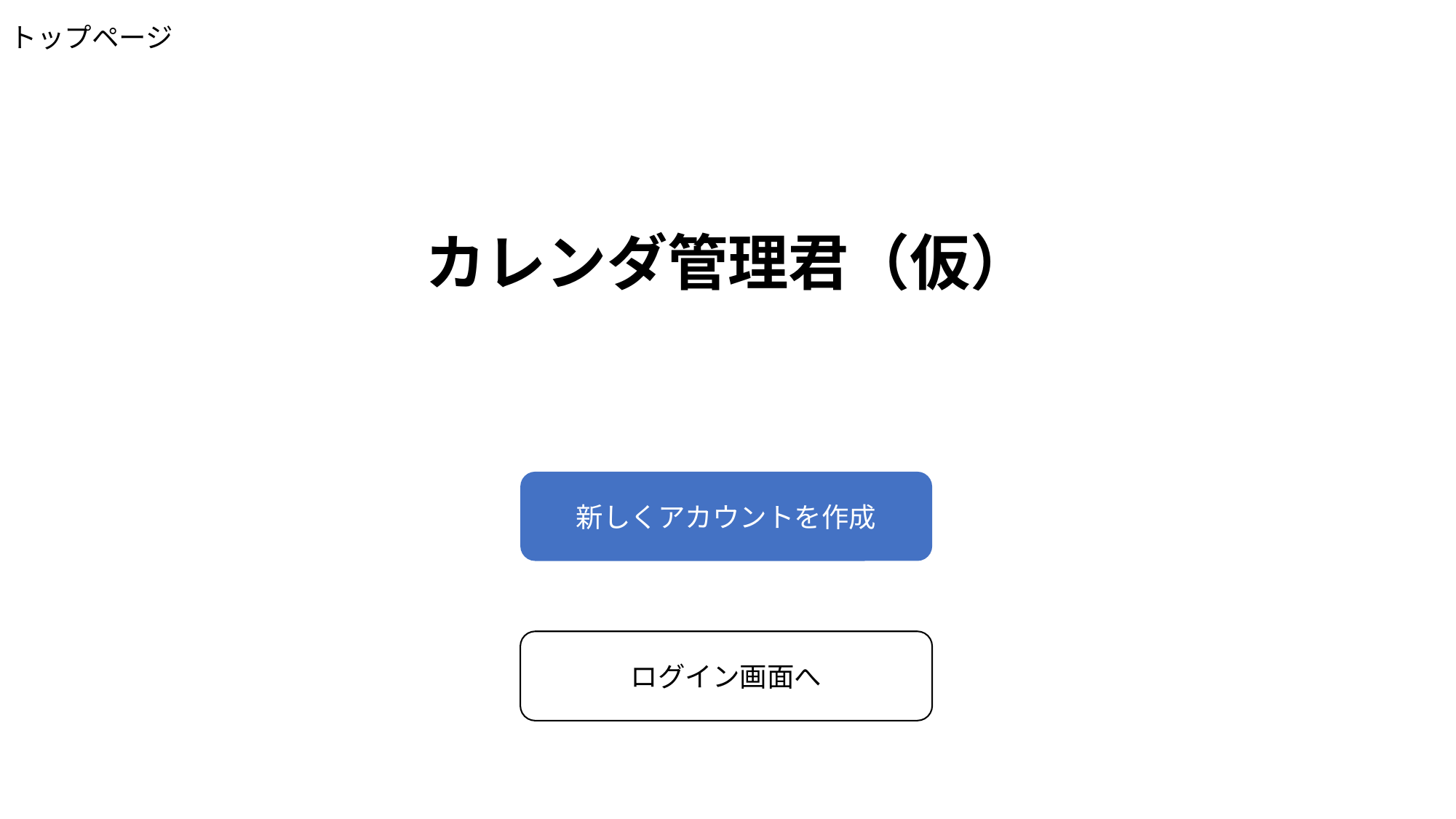

トップページ
カレンダ管理君（仮）
新しくアカウントを作成
ログイン画面へ